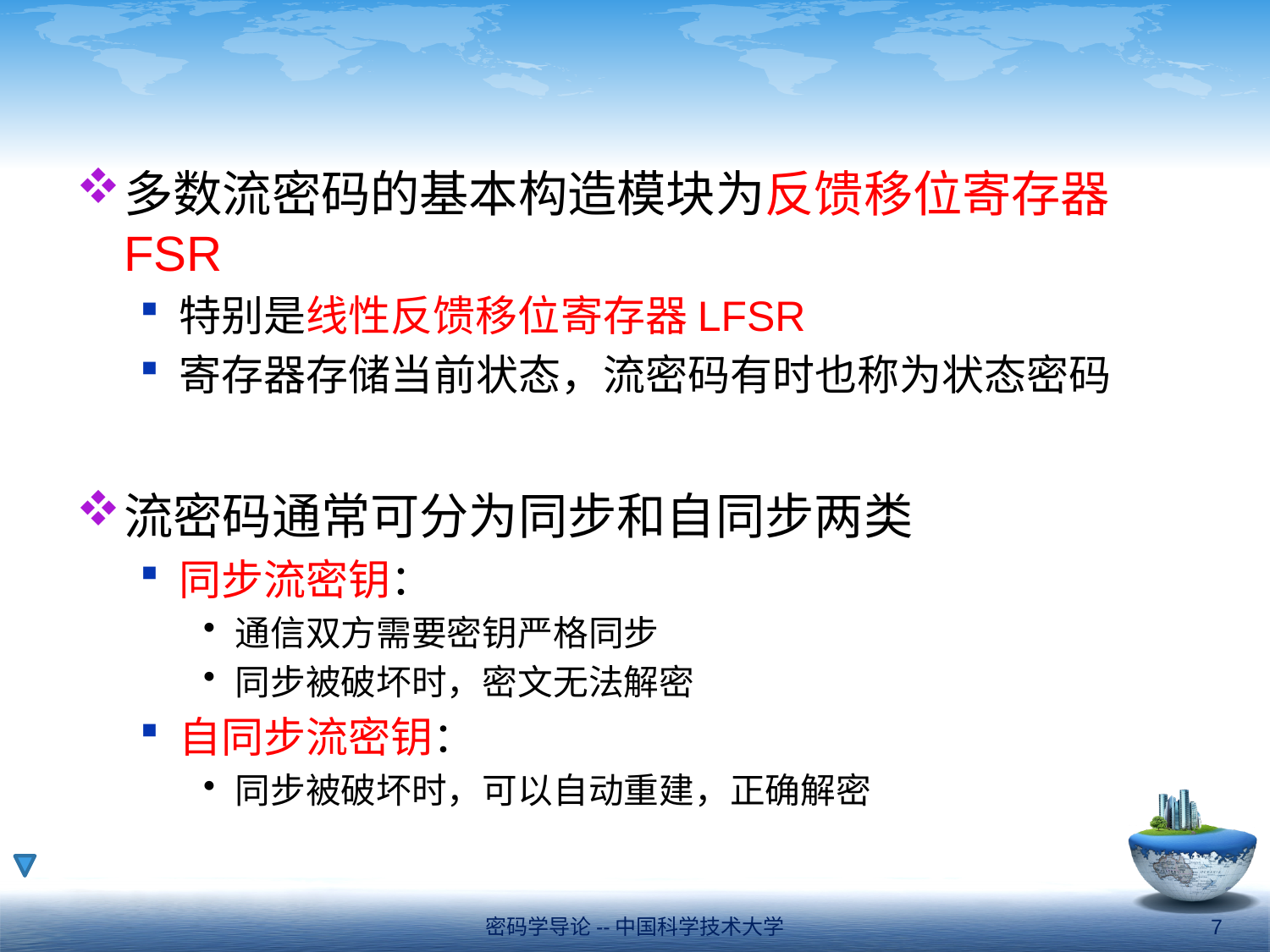

#
多数流密码的基本构造模块为反馈移位寄存器FSR
特别是线性反馈移位寄存器LFSR
寄存器存储当前状态，流密码有时也称为状态密码

流密码通常可分为同步和自同步两类
同步流密钥：
通信双方需要密钥严格同步
同步被破坏时，密文无法解密
自同步流密钥：
同步被破坏时，可以自动重建，正确解密

密码学导论--中国科学技术大学
7